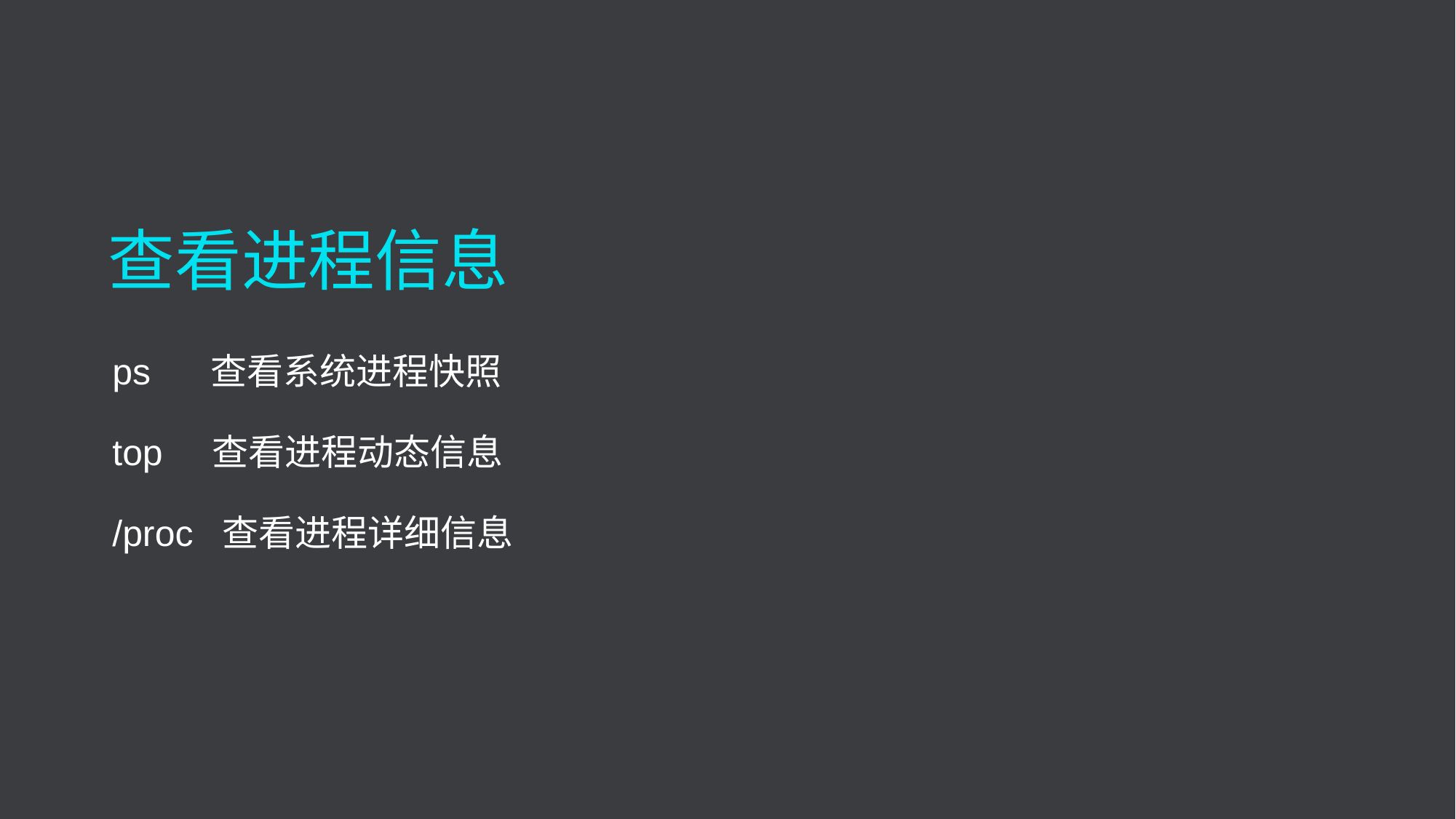

查看进程信息
ps     查看系统进程快照
top    查看进程动态信息
/proc  查看进程详细信息